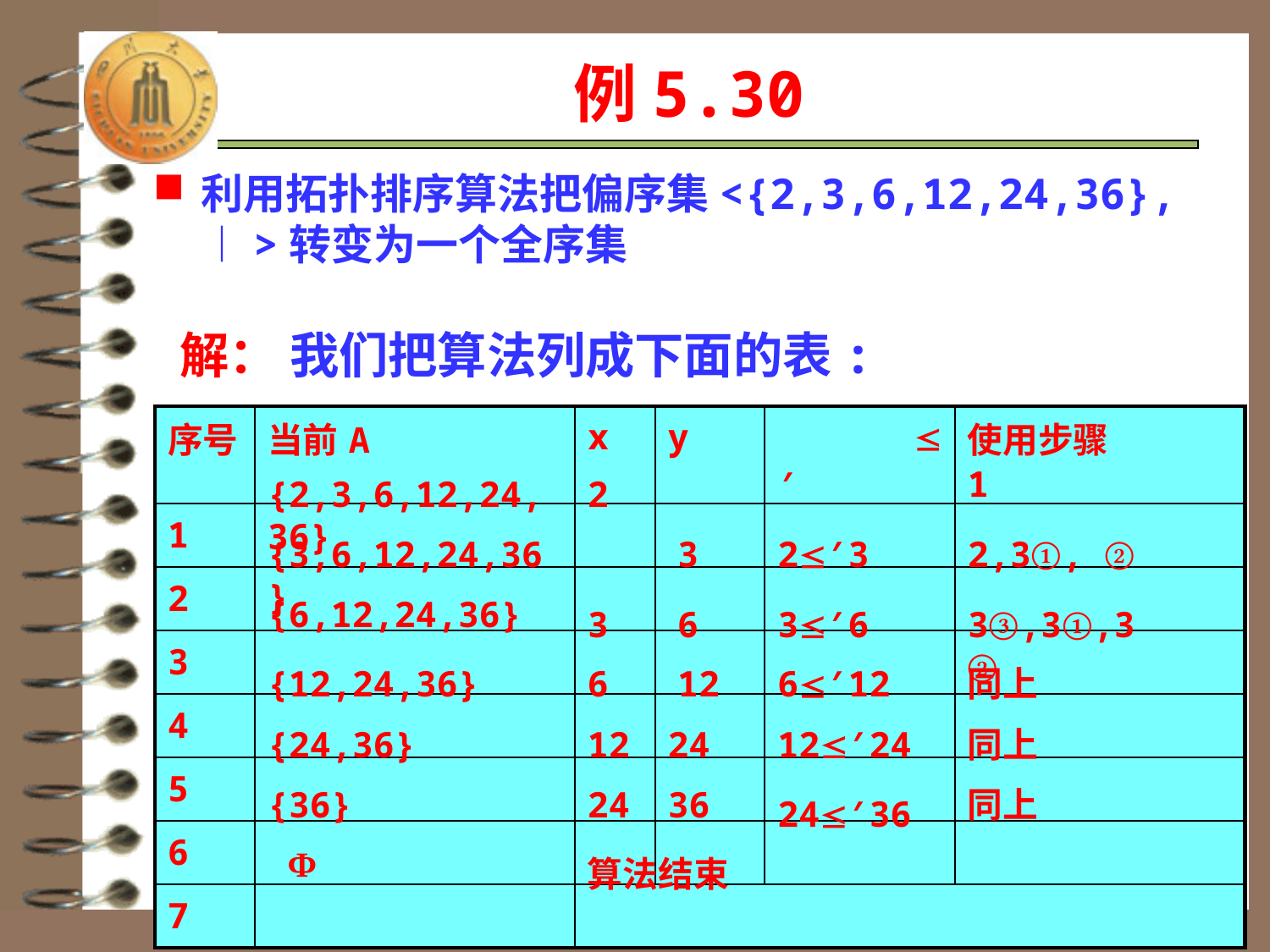

# 例5.30
利用拓扑排序算法把偏序集<{2,3,6,12,24,36},︱>转变为一个全序集

解： 我们把算法列成下面的表:
| 序号 | 当前A | x | y | ≤′ | 使用步骤 |
| --- | --- | --- | --- | --- | --- |
| 1 |  |  |  |  |  |
| 2 |  |  |  |  |  |
| 3 |  |  |  |  |  |
| 4 |  |  |  |  |  |
| 5 |  |  |  |  |  |
| 6 |  |  |  |  |  |
| 7 |  |  |  |  |  |
1
{2,3,6,12,24,36}
2
{3,6,12,24,36}
3
2≤′3
2,3①, ②
{6,12,24,36}
3
6
3≤′6
3③,3①,3 ②
{12,24,36}
6
12
6≤′12
同上
{24,36}
12
24
12≤′24
同上
{36}
24
36
同上
24≤′36
Φ
算法结束
2018/10/22
计算机学院
101/105